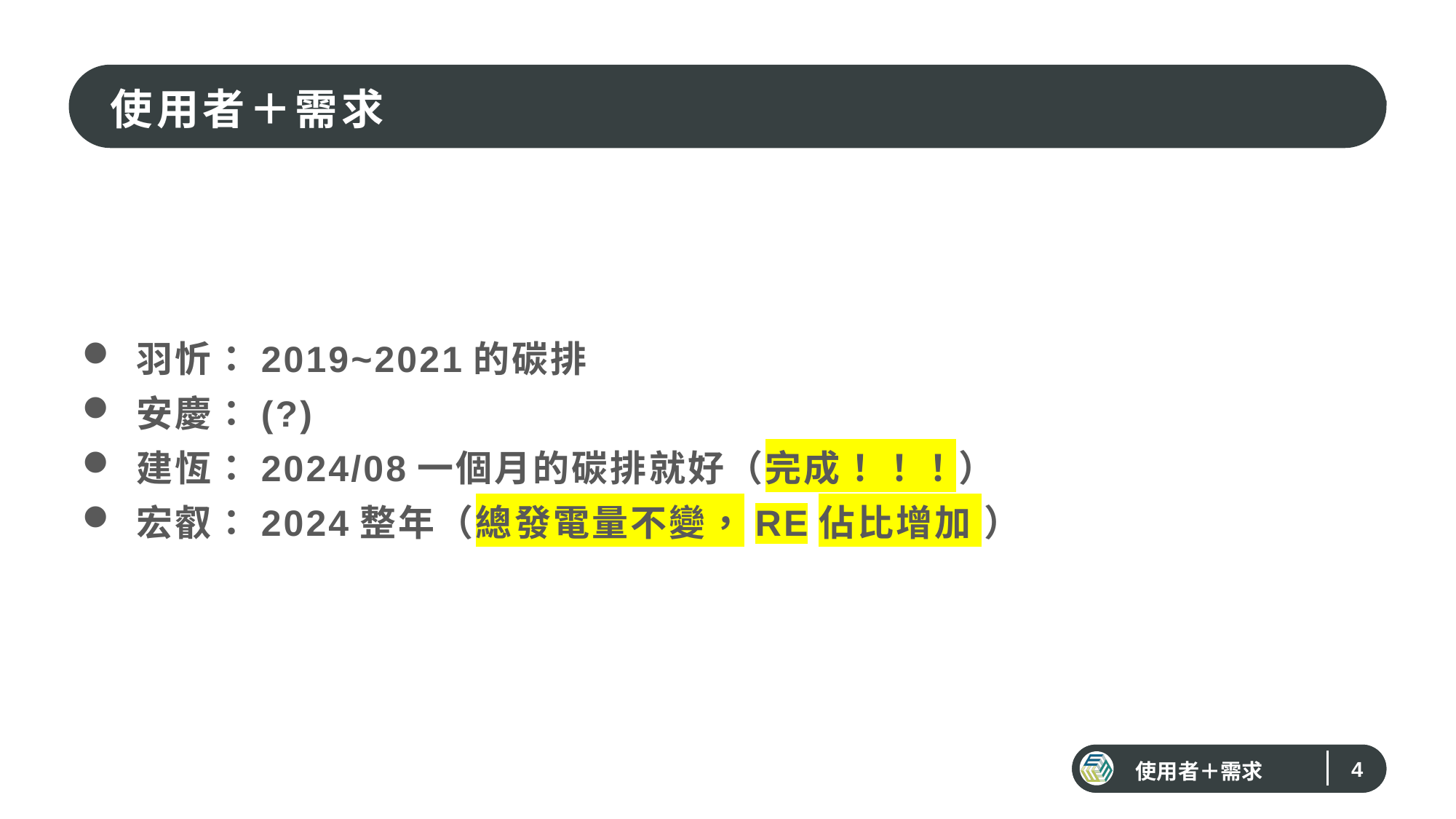

使用者＋需求
羽忻：2019~2021的碳排
安慶：(?)
建恆：2024/08一個月的碳排就好（完成！！！）
宏叡：2024整年（總發電量不變，RE佔比增加 ）

使用者＋需求

4